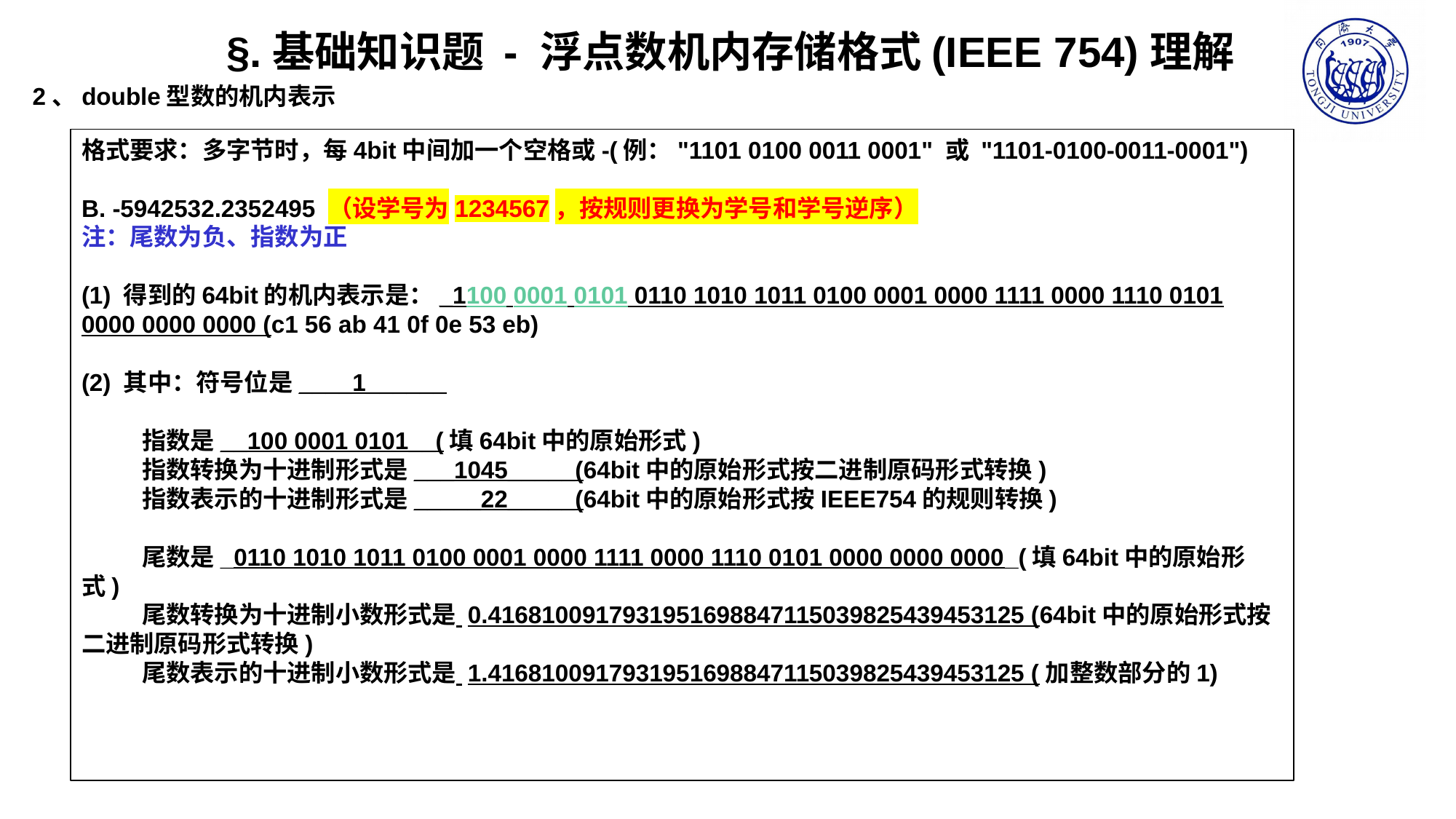

§.基础知识题 - 浮点数机内存储格式(IEEE 754)理解
2、double型数的机内表示
格式要求：多字节时，每4bit中间加一个空格或-(例："1101 0100 0011 0001" 或 "1101-0100-0011-0001")

B. -5942532.2352495 （设学号为1234567，按规则更换为学号和学号逆序）
注：尾数为负、指数为正

(1) 得到的64bit的机内表示是：_1100 0001 0101 0110 1010 1011 0100 0001 0000 1111 0000 1110 0101 0000 0000 0000 (c1 56 ab 41 0f 0e 53 eb)

(2) 其中：符号位是____1______

          指数是__100 0001 0101__(填64bit中的原始形式)
          指数转换为十进制形式是___1045_____(64bit中的原始形式按二进制原码形式转换)
          指数表示的十进制形式是_____22_____(64bit中的原始形式按IEEE754的规则转换)

          尾数是_0110 1010 1011 0100 0001 0000 1111 0000 1110 0101 0000 0000 0000_(填64bit中的原始形式)
          尾数转换为十进制小数形式是 0.4168100917931951698847115039825439453125 (64bit中的原始形式按二进制原码形式转换)
          尾数表示的十进制小数形式是 1.4168100917931951698847115039825439453125 (加整数部分的1)